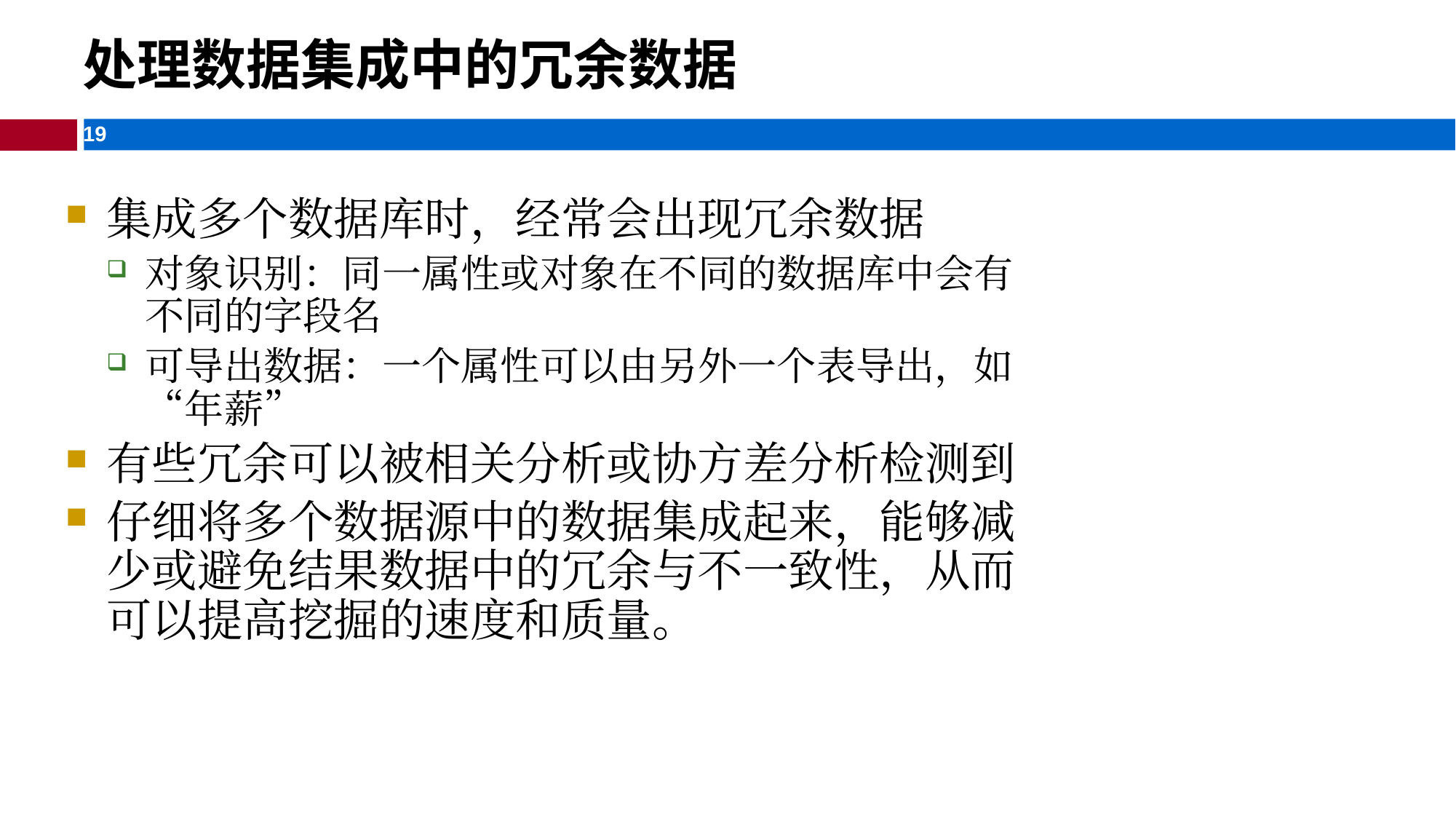

处理数据集成中的冗余数据
集成多个数据库时，经常会出现冗余数据
对象识别：同一属性或对象在不同的数据库中会有不同的字段名
可导出数据：一个属性可以由另外一个表导出，如“年薪”
有些冗余可以被相关分析或协方差分析检测到
仔细将多个数据源中的数据集成起来，能够减少或避免结果数据中的冗余与不一致性，从而可以提高挖掘的速度和质量。